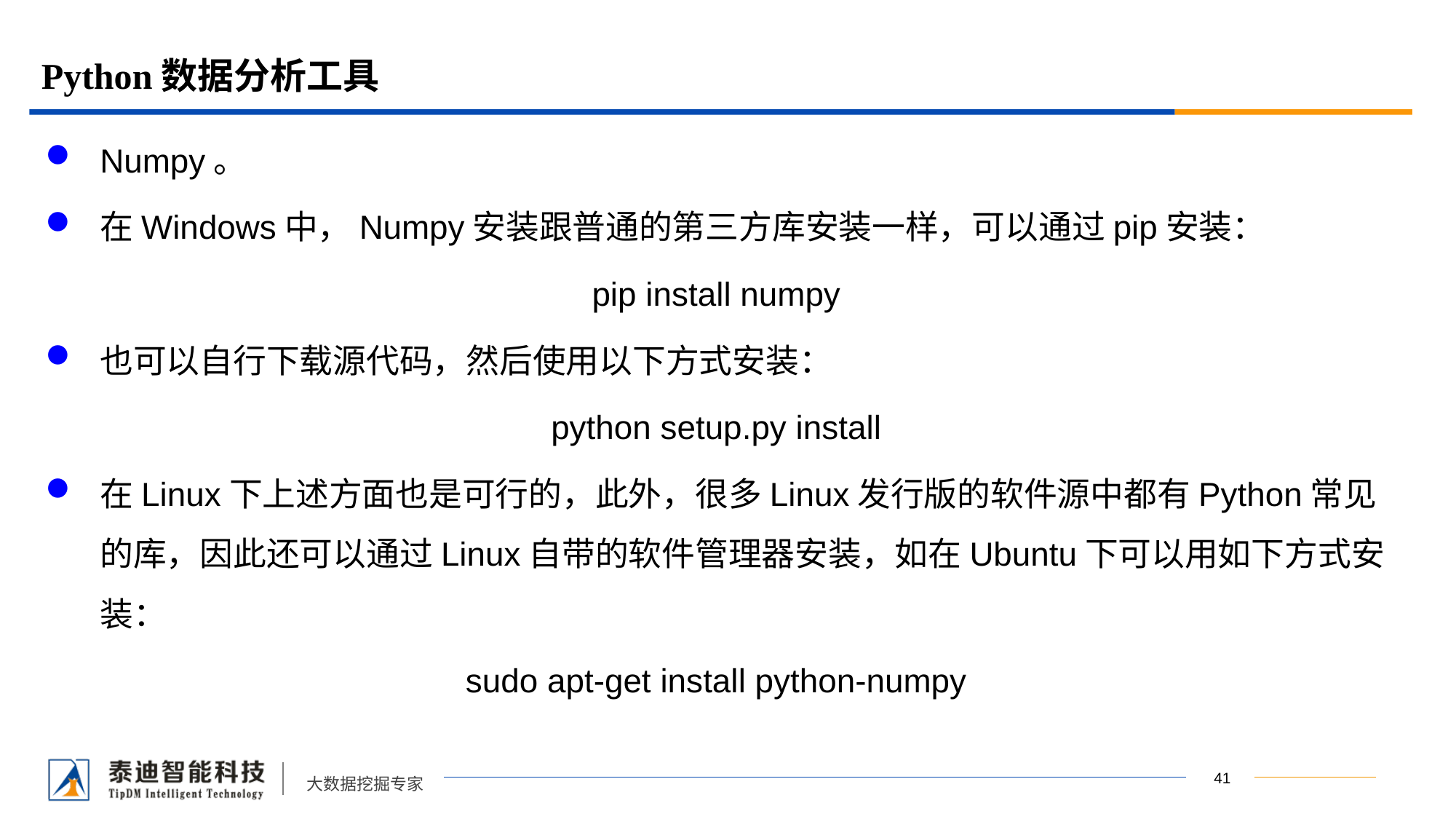

# Python数据分析工具
Numpy。
在Windows中，Numpy安装跟普通的第三方库安装一样，可以通过pip安装：
pip install numpy
也可以自行下载源代码，然后使用以下方式安装：
python setup.py install
在Linux下上述方面也是可行的，此外，很多Linux发行版的软件源中都有Python常见的库，因此还可以通过Linux自带的软件管理器安装，如在Ubuntu下可以用如下方式安装：
sudo apt-get install python-numpy